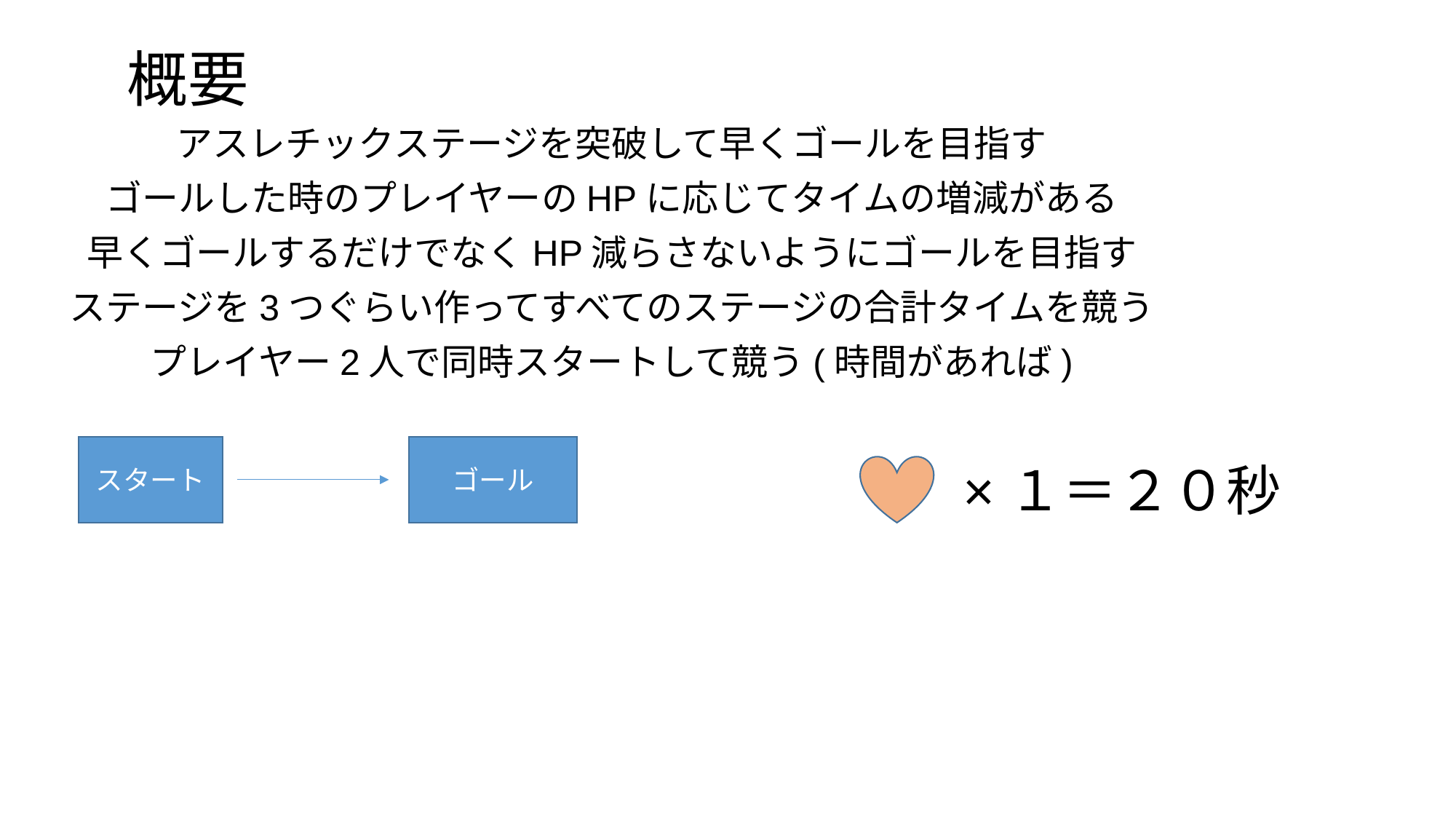

# 概要
アスレチックステージを突破して早くゴールを目指す
ゴールした時のプレイヤーのHPに応じてタイムの増減がある
早くゴールするだけでなくHP減らさないようにゴールを目指す
ステージを3つぐらい作ってすべてのステージの合計タイムを競う
プレイヤー2人で同時スタートして競う(時間があれば)
スタート
ゴール
×１＝２０秒